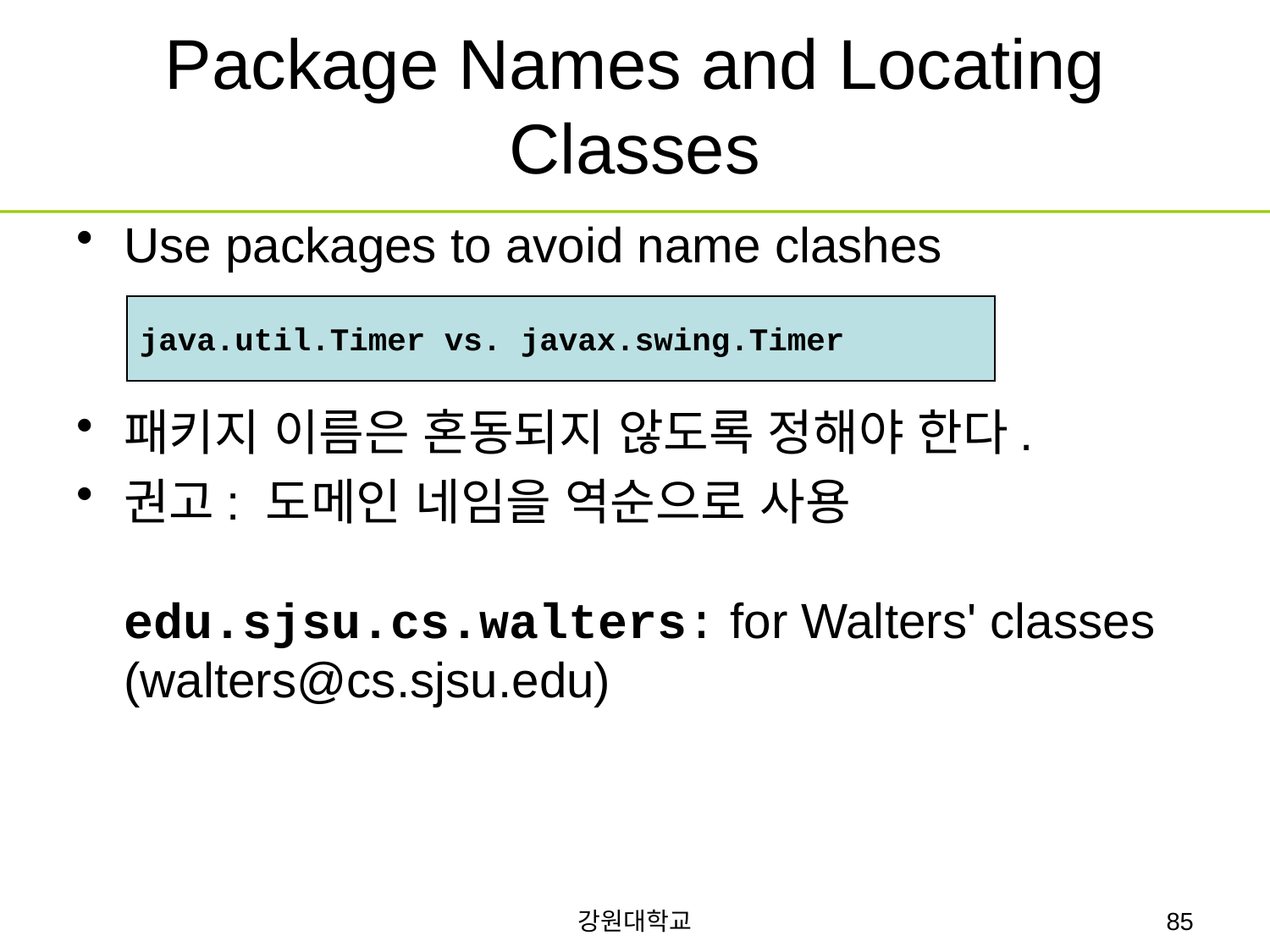

# Package Names and Locating Classes
Use packages to avoid name clashes
패키지 이름은 혼동되지 않도록 정해야 한다.
권고: 도메인 네임을 역순으로 사용
edu.sjsu.cs.walters: for Walters' classes (walters@cs.sjsu.edu)

java.util.Timer vs. javax.swing.Timer

강원대학교
85